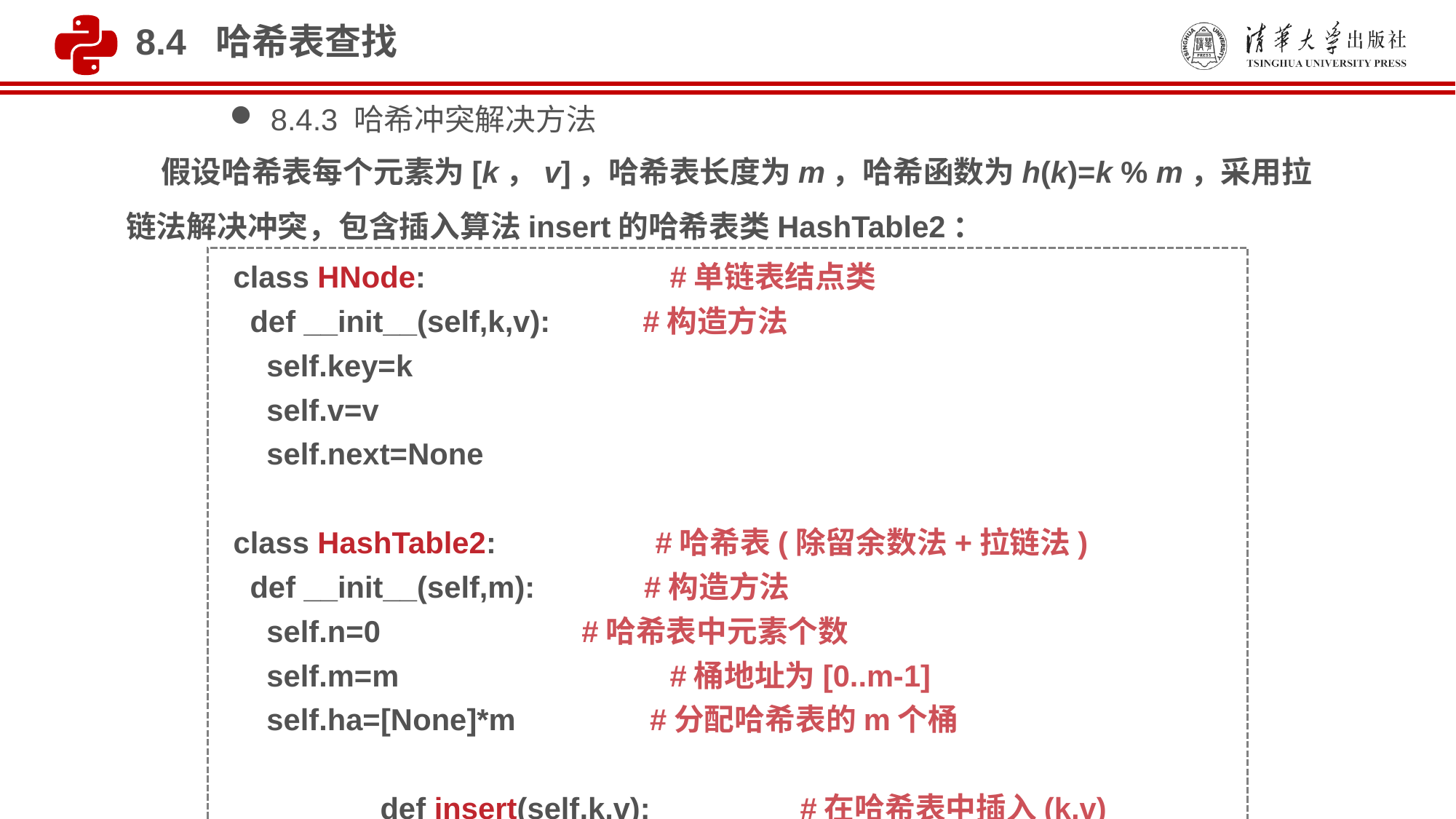

8.4  哈希表查找
8.4.3 哈希冲突解决方法
    假设哈希表每个元素为[k，v]，哈希表长度为m，哈希函数为h(k)=k % m，采用拉链法解决冲突，包含插入算法insert的哈希表类HashTable2：
class HNode:            		#单链表结点类
  def __init__(self,k,v):           #构造方法
    self.key=k
    self.v=v
    self.next=None

class HashTable2:                   #哈希表(除留余数法+拉链法)
  def __init__(self,m):             #构造方法
    self.n=0                        #哈希表中元素个数
    self.m=m                       	#桶地址为[0..m-1]
    self.ha=[None]*m                #分配哈希表的m个桶

  def insert(self,k,v):            	#在哈希表中插入(k,v)
    d=k % self.m                    #求哈希函数值
    p=HNode(k,v)                   	#新建(k,v)的结点p
    p.next=self.ha[d]               #头插法将p插入到ha[d]单链表中
    self.ha[d]=p
    self.n+=1                       #哈希表元素个数增1